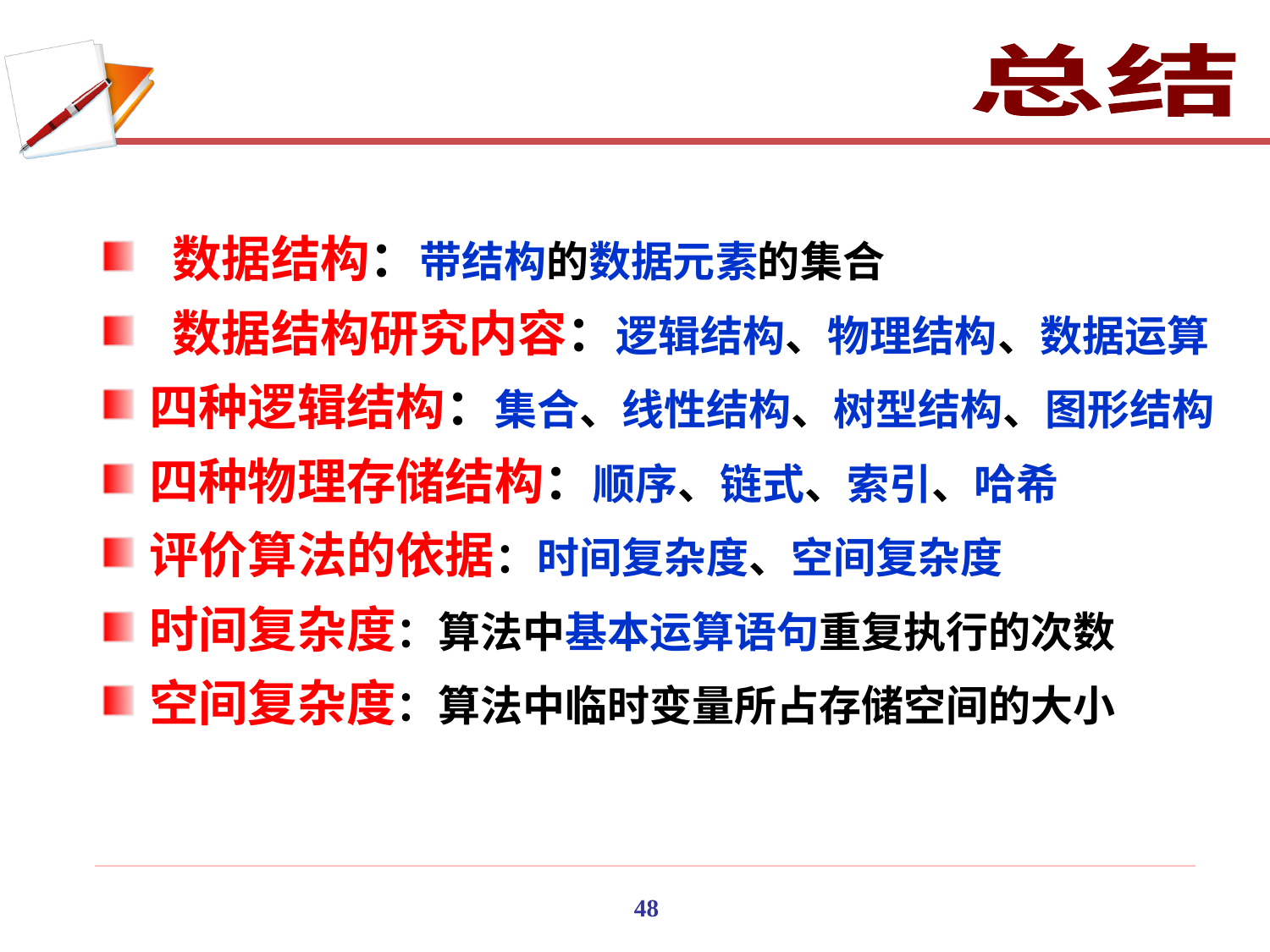

总结
# 数据结构：带结构的数据元素的集合
 数据结构研究内容：逻辑结构、物理结构、数据运算
四种逻辑结构：集合、线性结构、树型结构、图形结构
四种物理存储结构：顺序、链式、索引、哈希
评价算法的依据：时间复杂度、空间复杂度
时间复杂度：算法中基本运算语句重复执行的次数
空间复杂度：算法中临时变量所占存储空间的大小